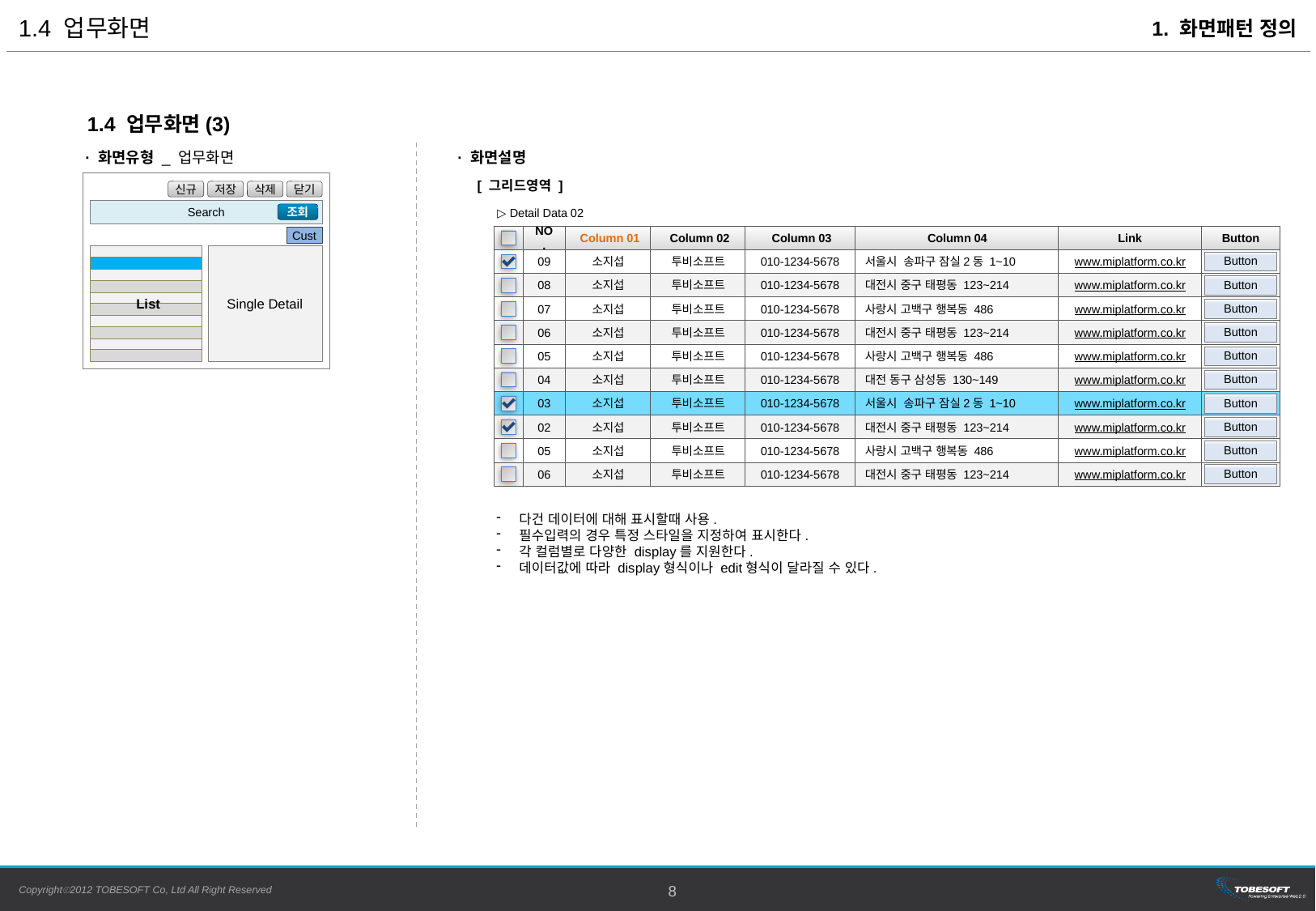

1.4 업무화면
1. 화면패턴 정의
1.4 업무화면(3)
· 화면유형 _ 업무화면
· 화면설명
[ 그리드영역 ]

신규
저장
삭제
닫기
Search
조회
Cust

List
Single Detail
▷ Detail Data 02

NO.
 Column 01
 Column 02
 Column 03
 Column 04
Link
Button

09
소지섭
투비소프트
010-1234-5678
서울시  송파구 잠실2동 1~10
www.miplatform.co.kr

Button

08
소지섭
투비소프트
010-1234-5678
대전시 중구 태평동 123~214
www.miplatform.co.kr

Button

07
소지섭
투비소프트
010-1234-5678
사랑시 고백구 행복동 486
www.miplatform.co.kr

Button

06
소지섭
투비소프트
010-1234-5678
대전시 중구 태평동 123~214
www.miplatform.co.kr

Button

05
소지섭
투비소프트
010-1234-5678
사랑시 고백구 행복동 486
www.miplatform.co.kr

Button

04
소지섭
투비소프트
010-1234-5678
대전 동구 삼성동 130~149
www.miplatform.co.kr

Button

03
소지섭
투비소프트
010-1234-5678
서울시  송파구 잠실2동 1~10
www.miplatform.co.kr

Button

02
소지섭
투비소프트
010-1234-5678
대전시 중구 태평동 123~214
www.miplatform.co.kr

Button

05
소지섭
투비소프트
010-1234-5678
사랑시 고백구 행복동 486
www.miplatform.co.kr

Button

06
소지섭
투비소프트
010-1234-5678
대전시 중구 태평동 123~214
www.miplatform.co.kr

Button

다건 데이터에 대해 표시할때 사용.
필수입력의 경우 특정 스타일을 지정하여 표시한다.
각 컬럼별로 다양한 display를 지원한다.
데이터값에 따라 display형식이나 edit형식이 달라질 수 있다.